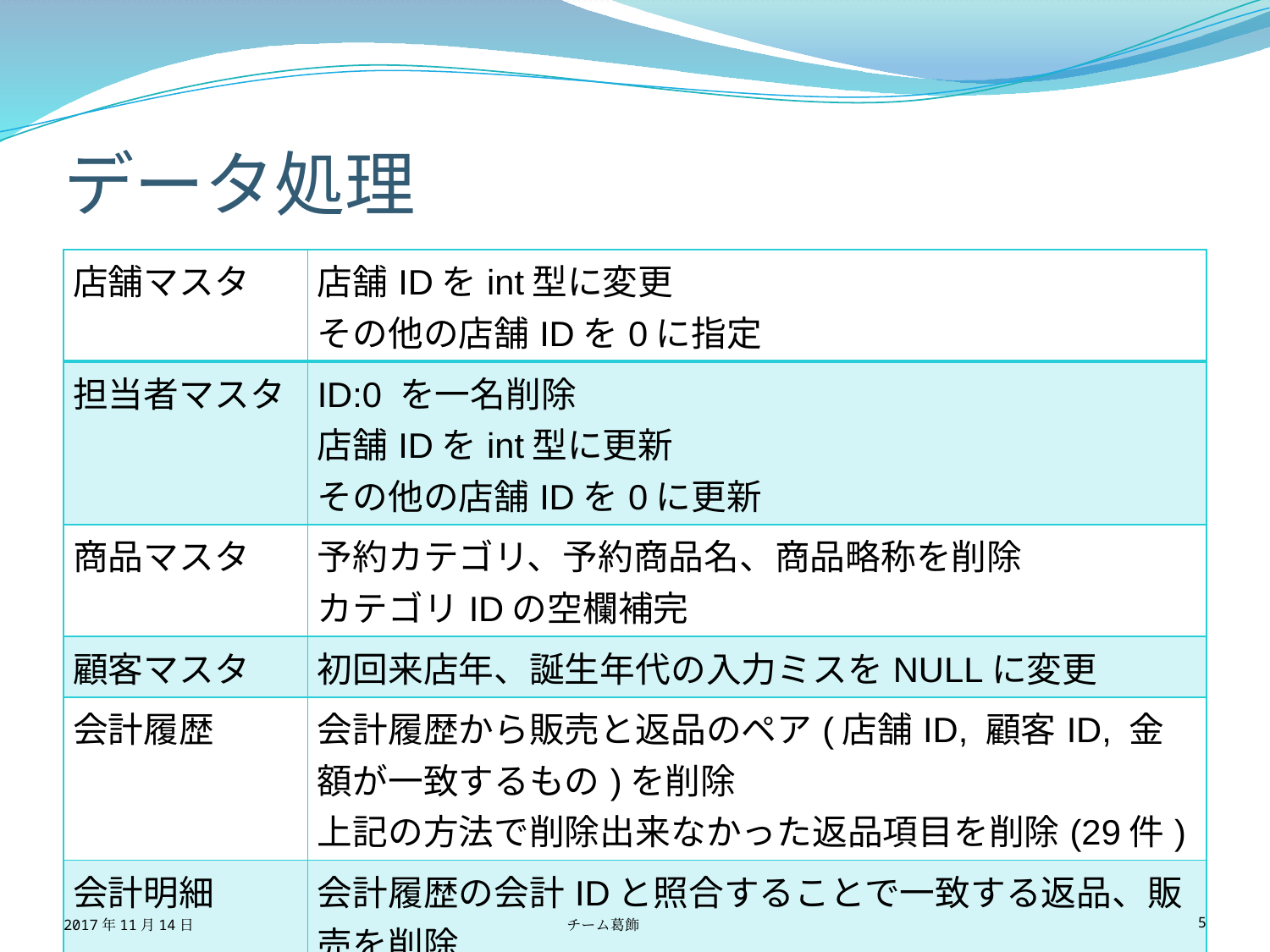

# データ処理
| 店舗マスタ | 店舗IDをint型に変更 その他の店舗IDを0に指定 |
| --- | --- |
| 担当者マスタ | ID:0 を一名削除 店舗IDをint型に更新 その他の店舗IDを0に更新 |
| 商品マスタ | 予約カテゴリ、予約商品名、商品略称を削除 カテゴリIDの空欄補完 |
| 顧客マスタ | 初回来店年、誕生年代の入力ミスをNULLに変更 |
| 会計履歴 | 会計履歴から販売と返品のペア(店舗ID, 顧客ID, 金額が一致するもの)を削除 上記の方法で削除出来なかった返品項目を削除(29件) |
| 会計明細 | 会計履歴の会計IDと照合することで一致する返品、販売を削除 |
2017年11月14日
チーム葛飾
5